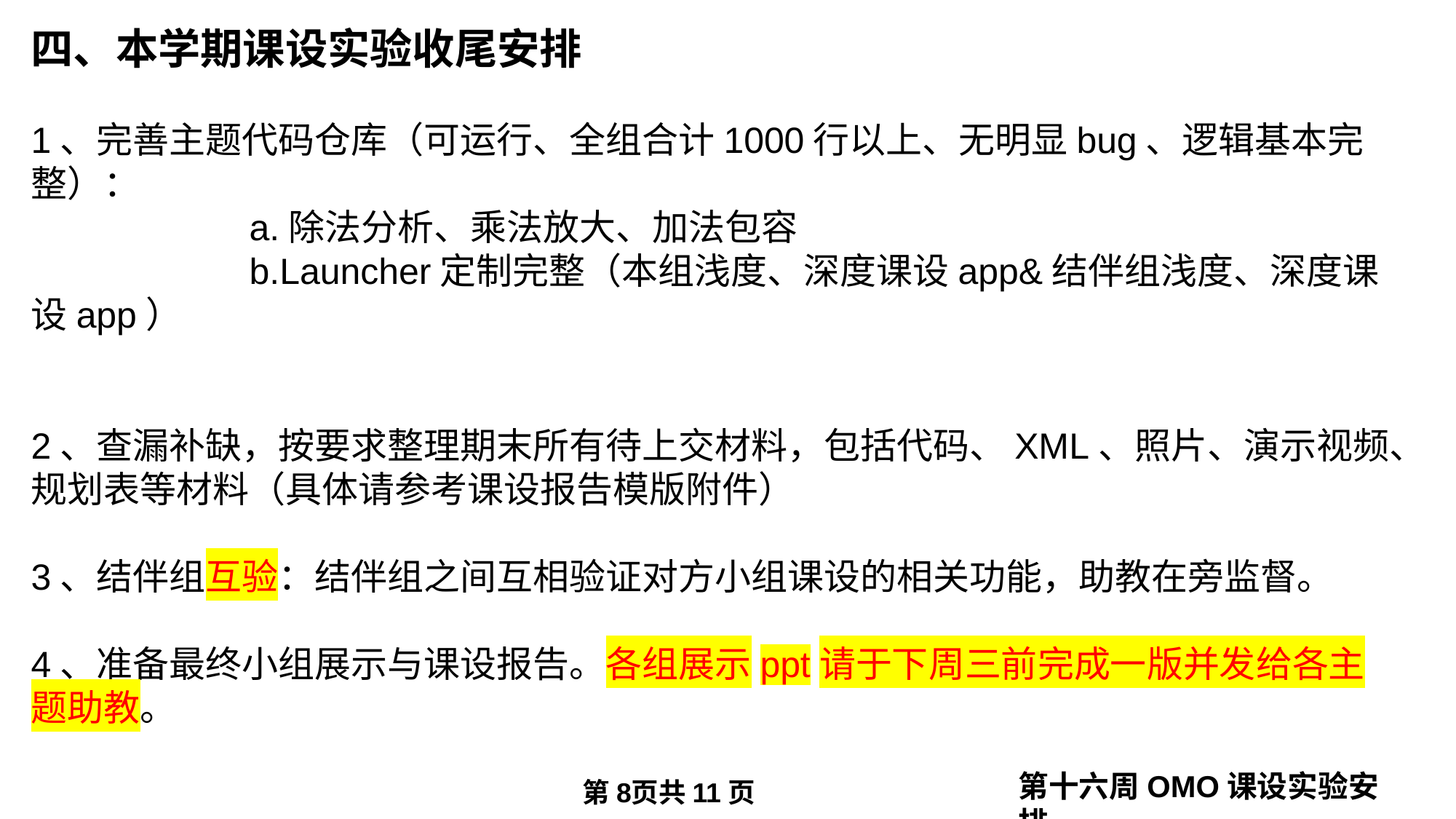

四、本学期课设实验收尾安排

1、完善主题代码仓库（可运行、全组合计1000行以上、无明显bug、逻辑基本完整）：
		a.除法分析、乘法放大、加法包容
		b.Launcher定制完整（本组浅度、深度课设app&结伴组浅度、深度课设app）

2、查漏补缺，按要求整理期末所有待上交材料，包括代码、XML、照片、演示视频、规划表等材料（具体请参考课设报告模版附件）

3、结伴组互验：结伴组之间互相验证对方小组课设的相关功能，助教在旁监督。

4、准备最终小组展示与课设报告。各组展示ppt请于下周三前完成一版并发给各主题助教。

第十六周OMO课设实验安排
第8页共11页